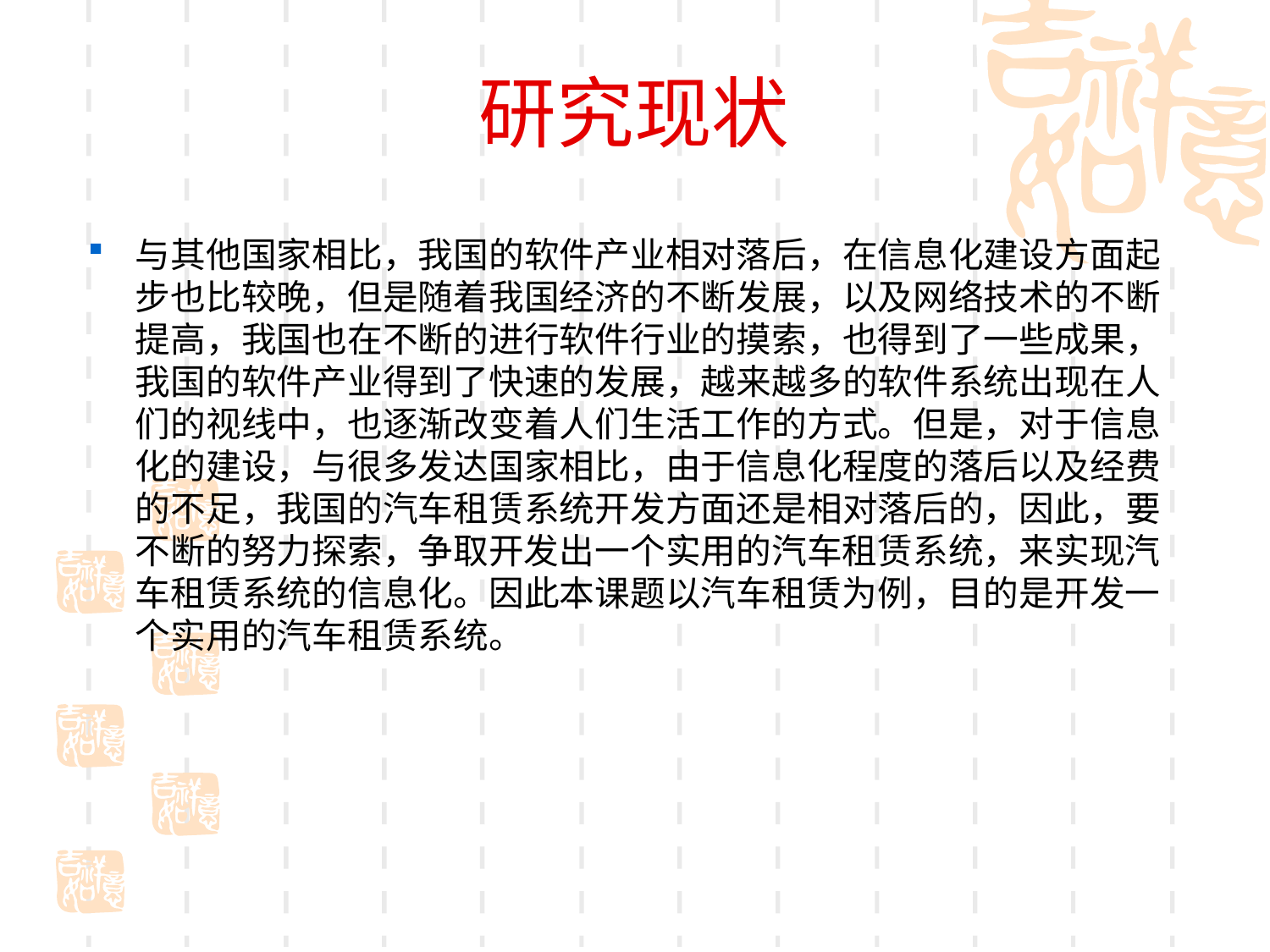

# 研究现状
与其他国家相比，我国的软件产业相对落后，在信息化建设方面起步也比较晚，但是随着我国经济的不断发展，以及网络技术的不断提高，我国也在不断的进行软件行业的摸索，也得到了一些成果，我国的软件产业得到了快速的发展，越来越多的软件系统出现在人们的视线中，也逐渐改变着人们生活工作的方式。但是，对于信息化的建设，与很多发达国家相比，由于信息化程度的落后以及经费的不足，我国的汽车租赁系统开发方面还是相对落后的，因此，要不断的努力探索，争取开发出一个实用的汽车租赁系统，来实现汽车租赁系统的信息化。因此本课题以汽车租赁为例，目的是开发一个实用的汽车租赁系统。